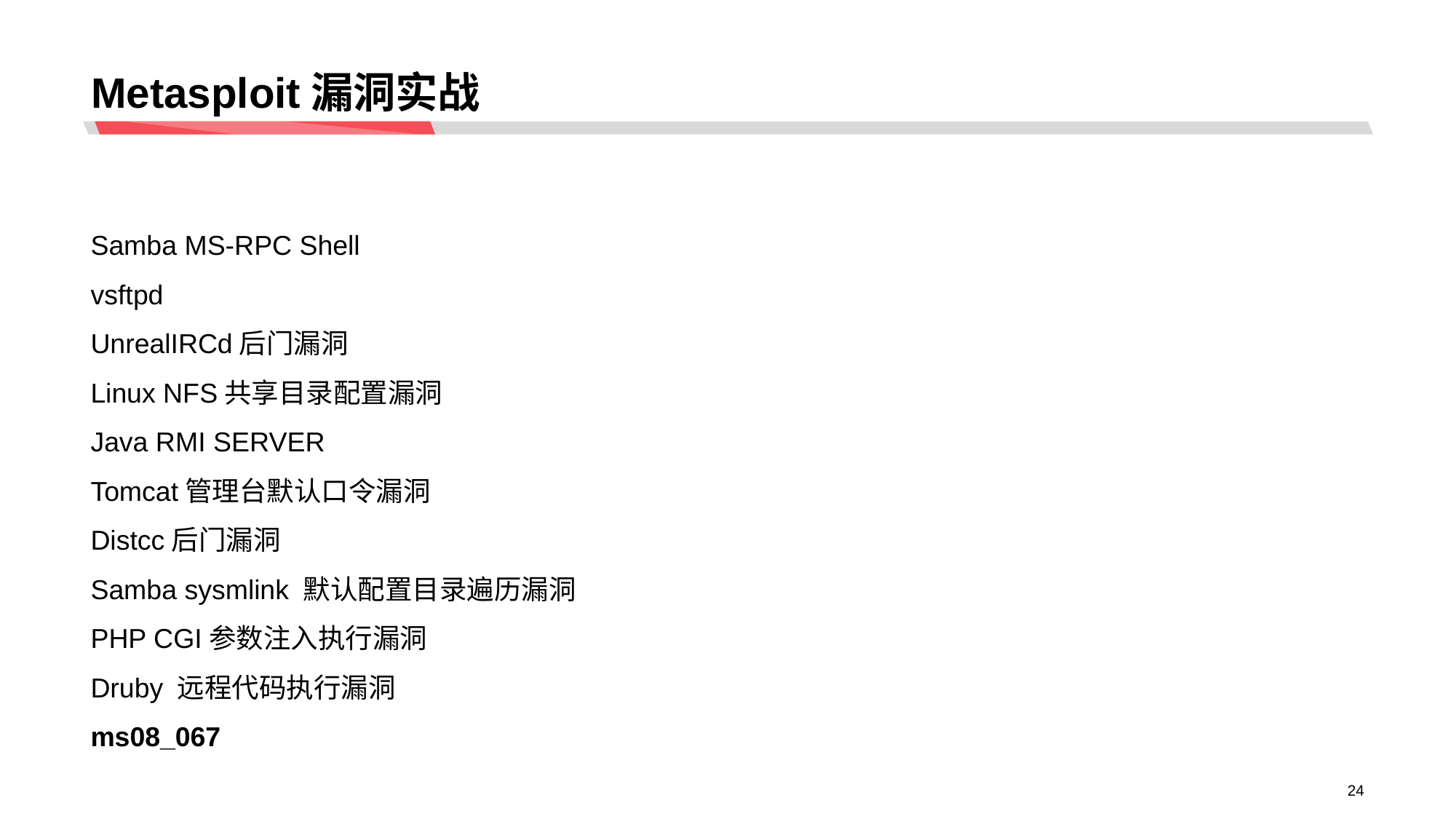

# Metasploit漏洞实战
Samba MS-RPC Shell
vsftpd
UnrealIRCd后门漏洞
Linux NFS共享目录配置漏洞
Java RMI SERVER
Tomcat管理台默认口令漏洞
Distcc后门漏洞
Samba sysmlink 默认配置目录遍历漏洞
PHP CGI参数注入执行漏洞
Druby 远程代码执行漏洞
ms08_067

24